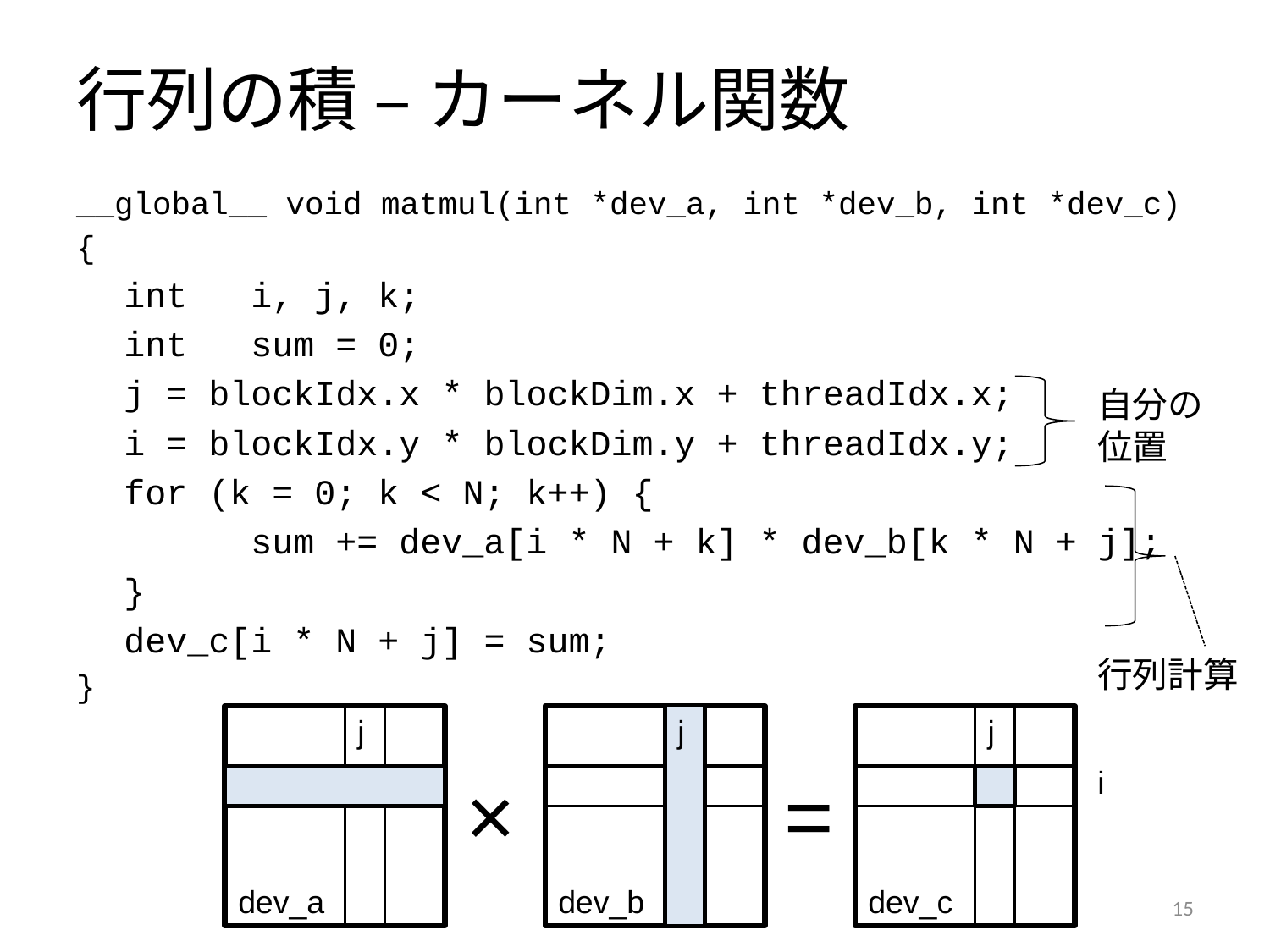

# 行列の積 – カーネル関数
__global__ void matmul(int *dev_a, int *dev_b, int *dev_c)
{
	int   i, j, k;
	int   sum = 0;
	j = blockIdx.x * blockDim.x + threadIdx.x;
	i = blockIdx.y * blockDim.y + threadIdx.y;
	for (k = 0; k < N; k++) {
		sum += dev_a[i * N + k] * dev_b[k * N + j];
	}
	dev_c[i * N + j] = sum;
}

自分の
位置

行列計算

j

j

j
×
=
i

dev_a
dev_b
dev_c
15